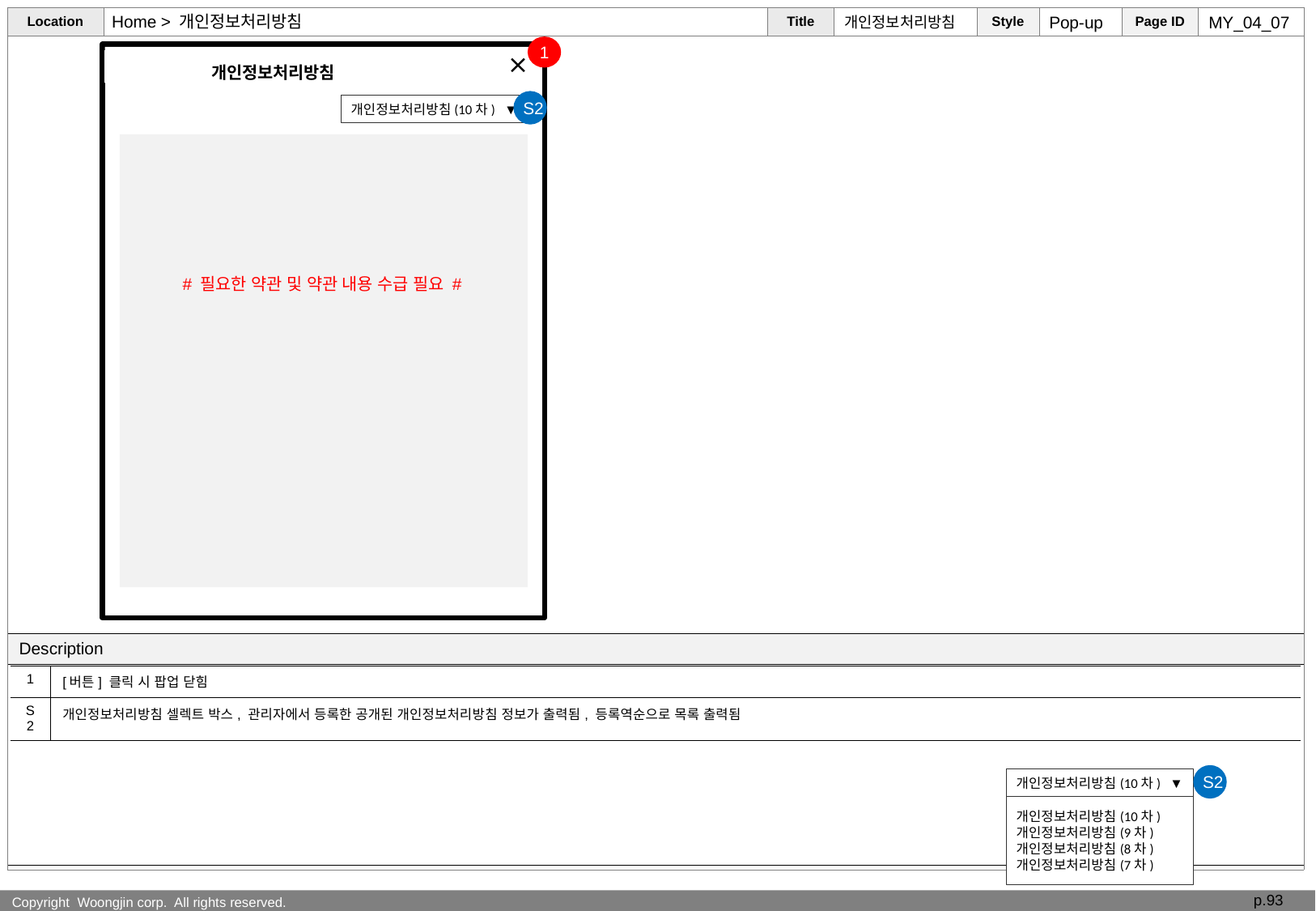

# Home > 개인정보처리방침
개인정보처리방침
Pop-up
MY_04_07
1
×
                          개인정보처리방침
| < | 회원가입 |
| --- | --- |
S2
개인정보처리방침(10차)   ▼

# 필요한 약관 및 약관 내용 수급 필요 #
| 1 | [버튼] 클릭 시 팝업 닫힘 |
| --- | --- |
| S2 | 개인정보처리방침 셀렉트 박스, 관리자에서 등록한 공개된 개인정보처리방침 정보가 출력됨, 등록역순으로 목록 출력됨 |
S2
개인정보처리방침(10차)   ▼
개인정보처리방침(10차)
개인정보처리방침(9차)
개인정보처리방침(8차)
개인정보처리방침(7차)